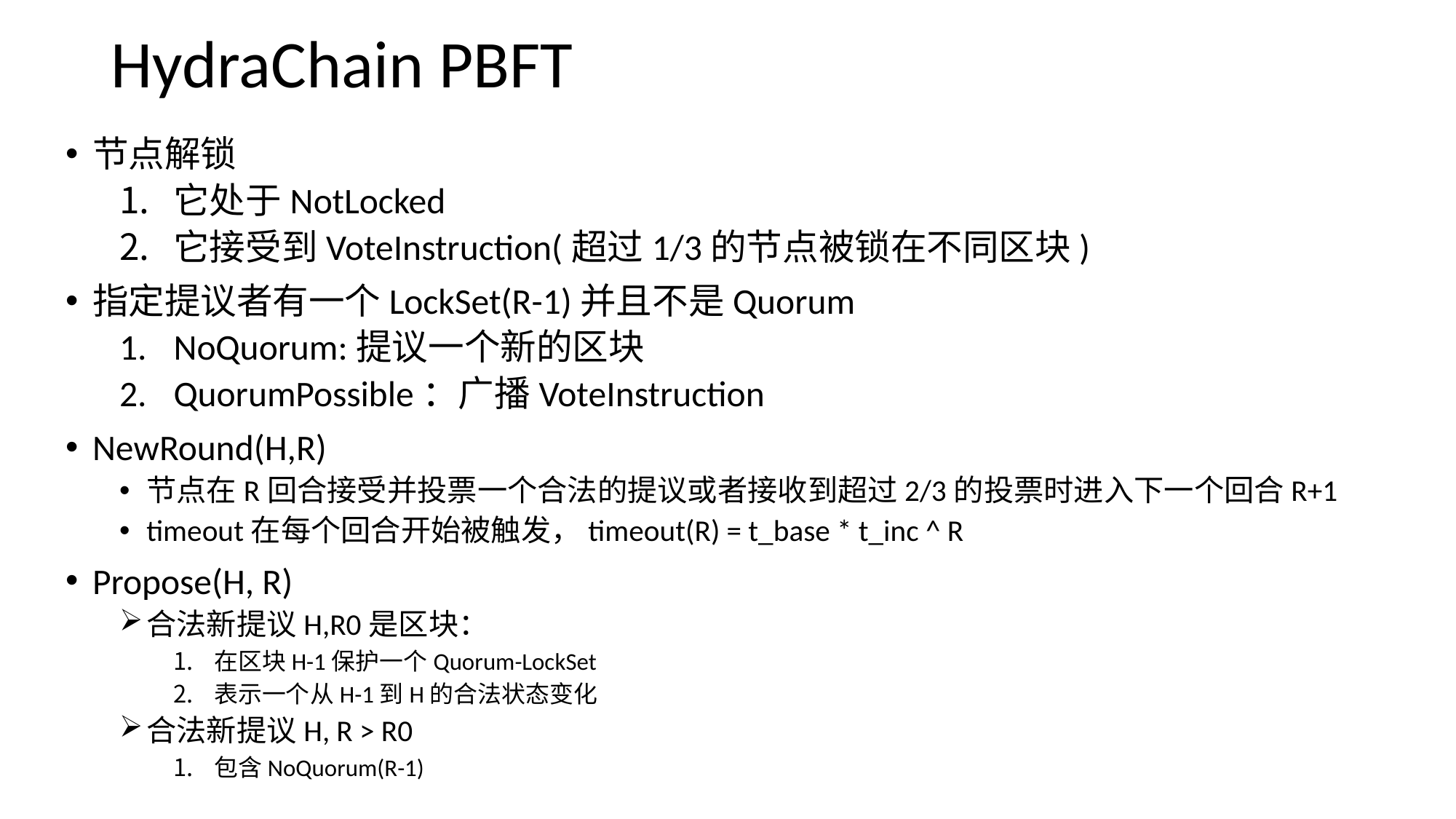

# HydraChain PBFT
节点解锁
它处于NotLocked
它接受到VoteInstruction(超过1/3的节点被锁在不同区块)
指定提议者有一个LockSet(R-1)并且不是Quorum
NoQuorum:提议一个新的区块
QuorumPossible：广播VoteInstruction
NewRound(H,R)
节点在R回合接受并投票一个合法的提议或者接收到超过2/3的投票时进入下一个回合R+1
timeout在每个回合开始被触发，timeout(R) = t_base * t_inc ^ R
Propose(H, R)
合法新提议H,R0是区块：
在区块H-1保护一个Quorum-LockSet
表示一个从H-1到H的合法状态变化
合法新提议H, R > R0
包含NoQuorum(R-1)